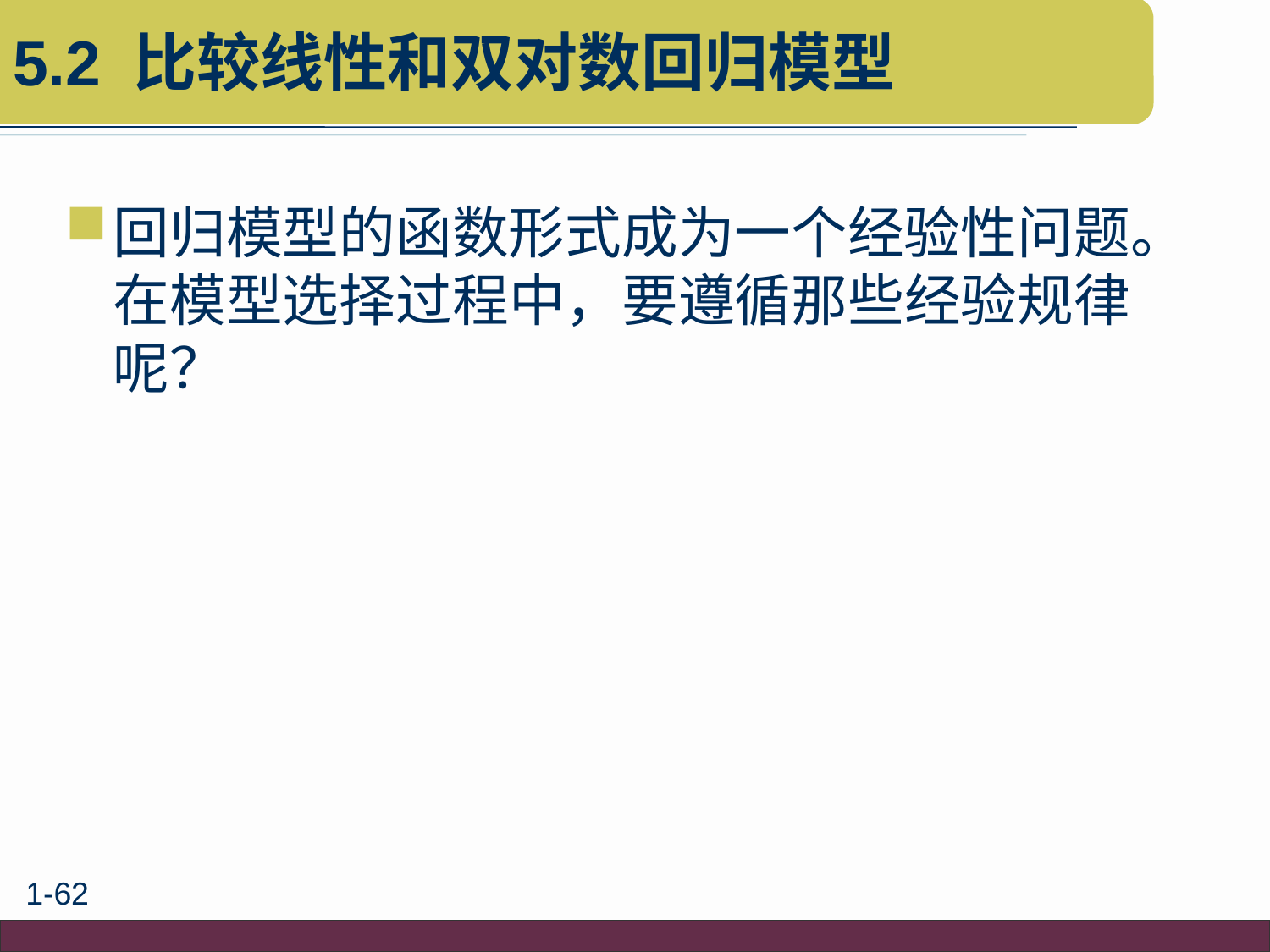

# 5.2 比较线性和双对数回归模型
回归模型的函数形式成为一个经验性问题。在模型选择过程中，要遵循那些经验规律呢？